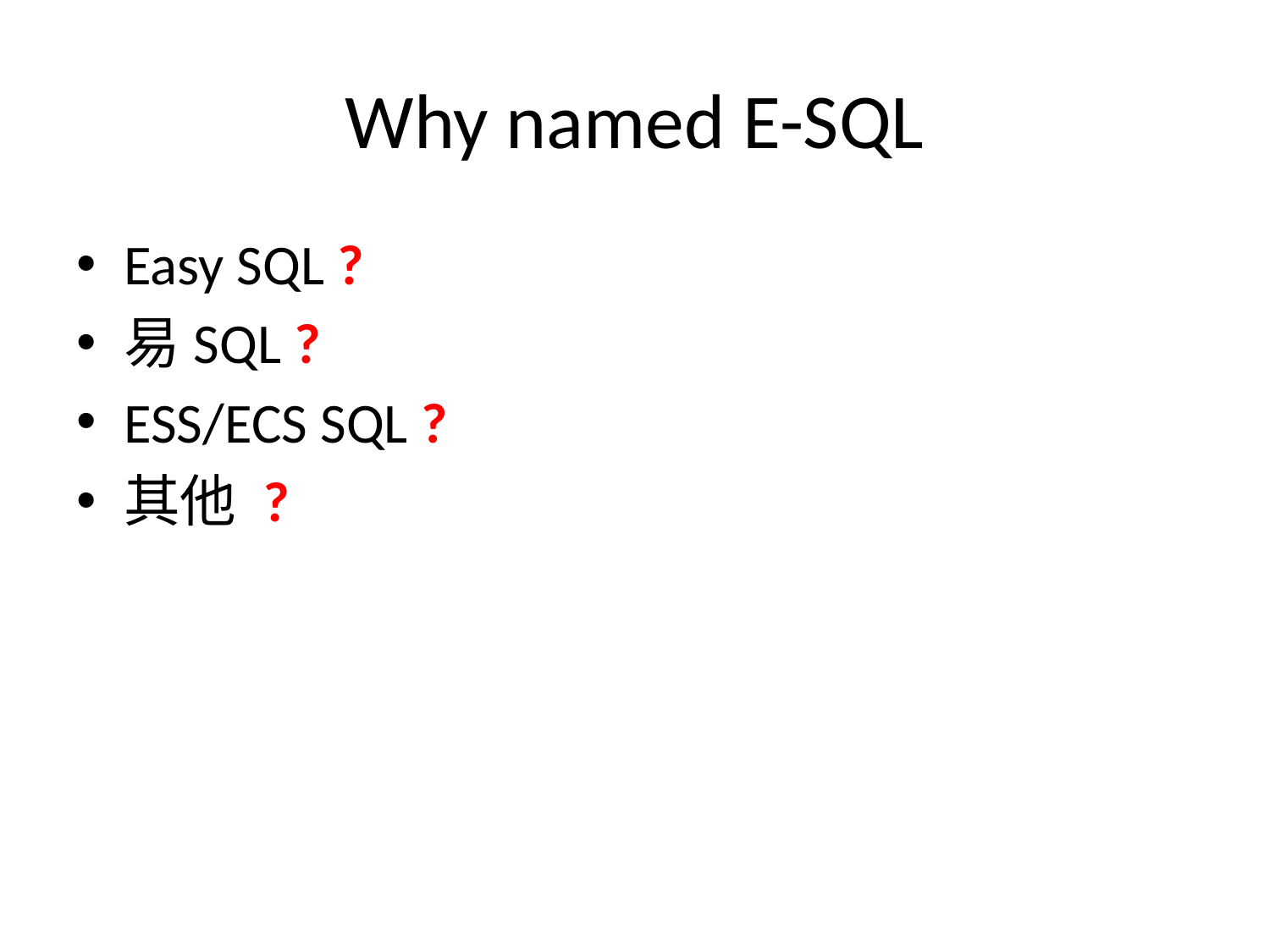

# Why named E-SQL
Easy SQL ?
易SQL ?
ESS/ECS SQL ?
其他 ?